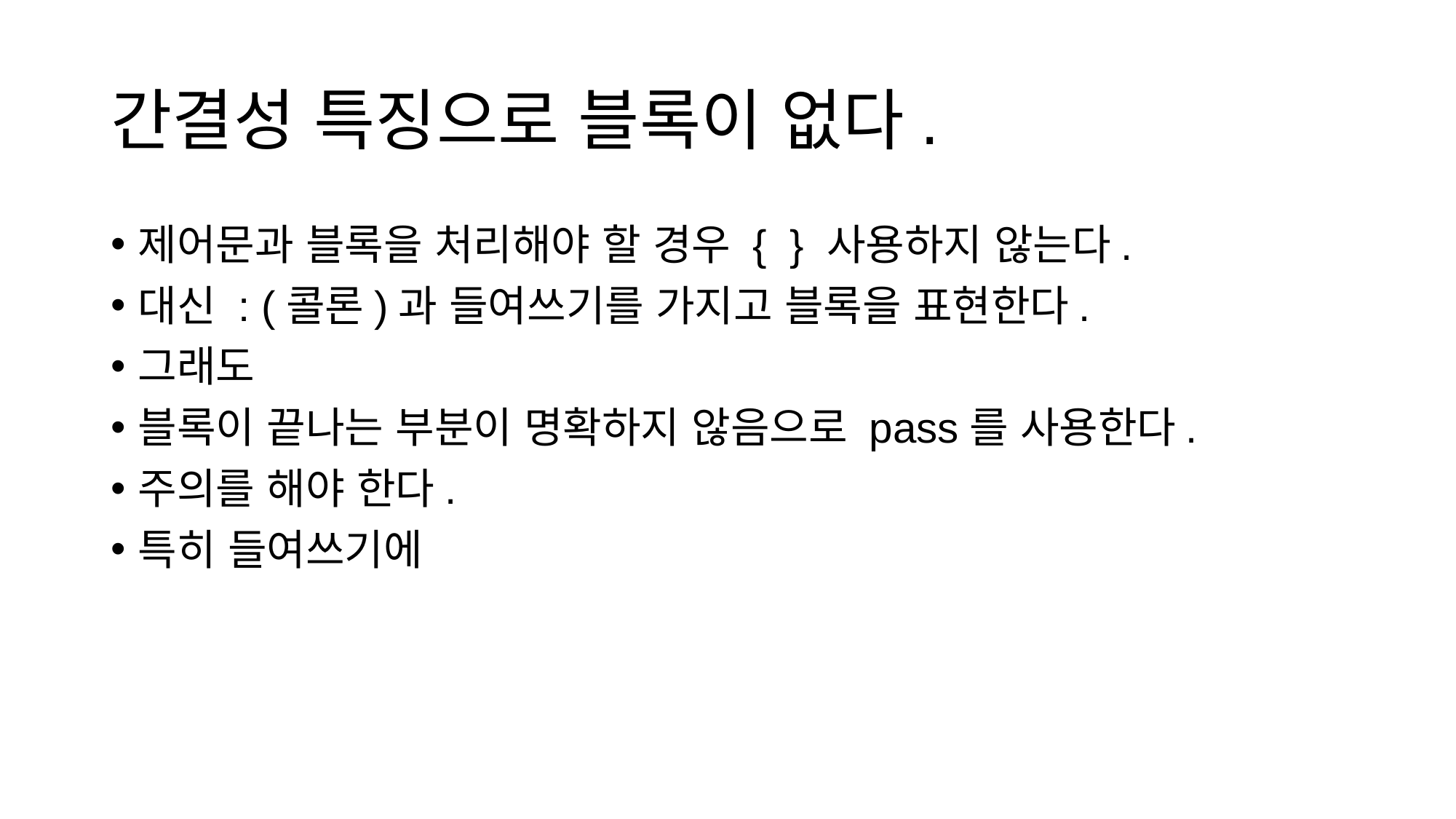

# 간결성 특징으로 블록이 없다.
제어문과 블록을 처리해야 할 경우 {  } 사용하지 않는다.
대신 : (콜론)과 들여쓰기를 가지고 블록을 표현한다.
그래도
블록이 끝나는 부분이 명확하지 않음으로 pass를 사용한다.
주의를 해야 한다.
특히 들여쓰기에